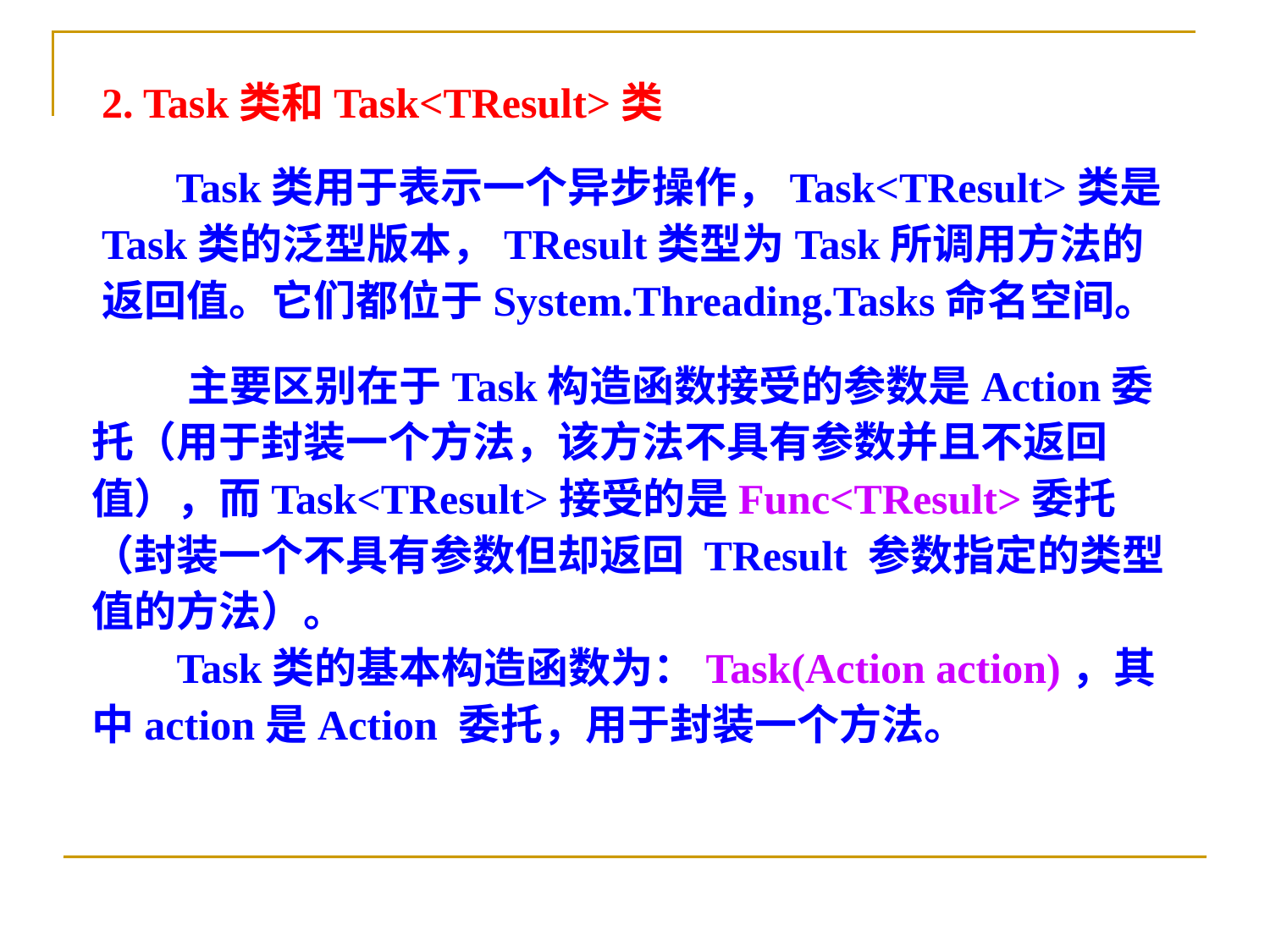

2. Task类和Task<TResult>类
       Task类用于表示一个异步操作，Task<TResult>类是Task类的泛型版本，TResult类型为Task所调用方法的返回值。它们都位于System.Threading.Tasks命名空间。
         主要区别在于Task构造函数接受的参数是Action委托（用于封装一个方法，该方法不具有参数并且不返回值），而Task<TResult>接受的是Func<TResult>委托（封装一个不具有参数但却返回 TResult 参数指定的类型值的方法）。
        Task类的基本构造函数为：Task(Action action)，其中action是Action 委托，用于封装一个方法。